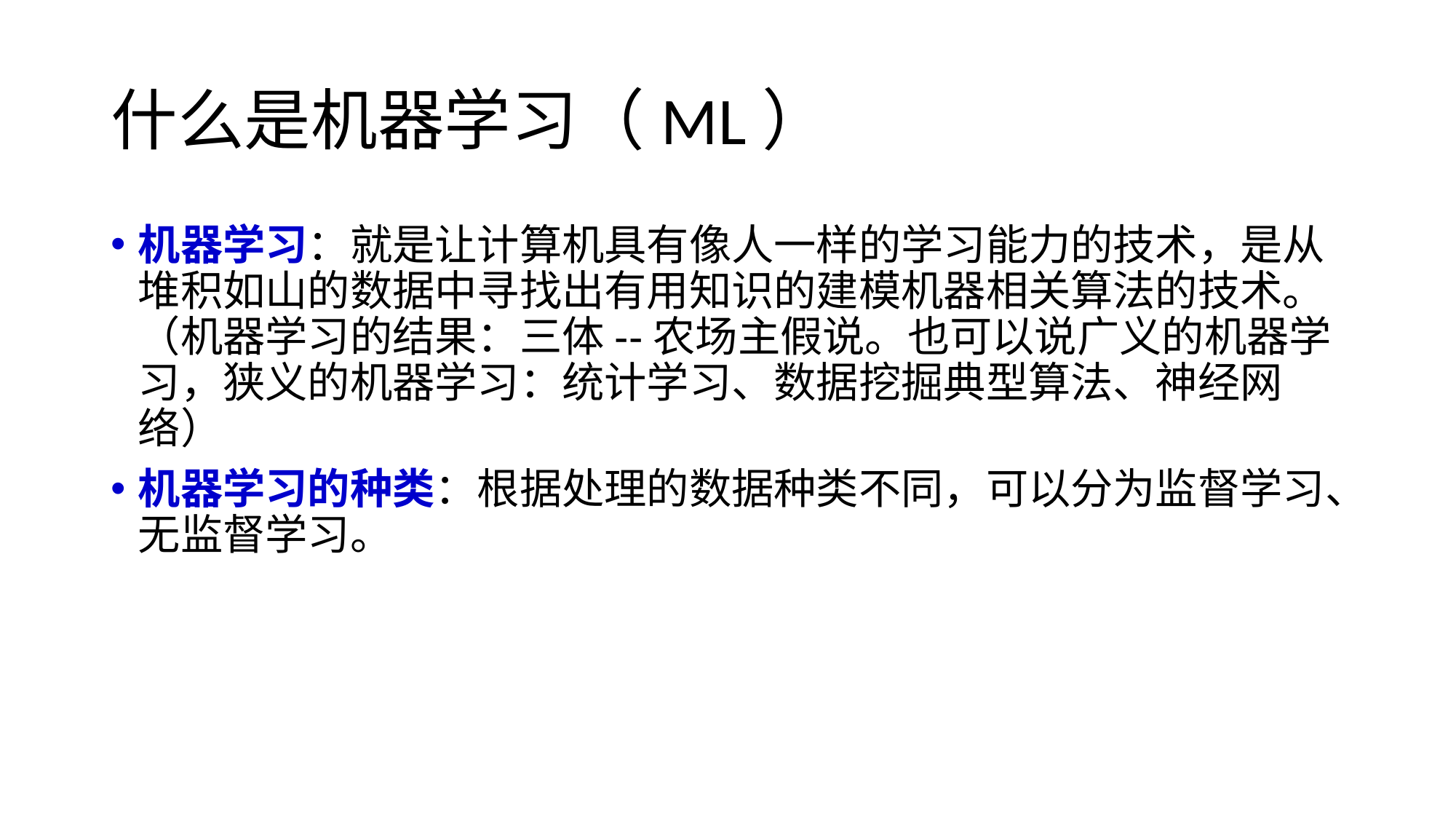

# 什么是机器学习（ML）
机器学习：就是让计算机具有像人一样的学习能力的技术，是从堆积如山的数据中寻找出有用知识的建模机器相关算法的技术。（机器学习的结果：三体--农场主假说。也可以说广义的机器学习，狭义的机器学习：统计学习、数据挖掘典型算法、神经网络）
机器学习的种类：根据处理的数据种类不同，可以分为监督学习、无监督学习。